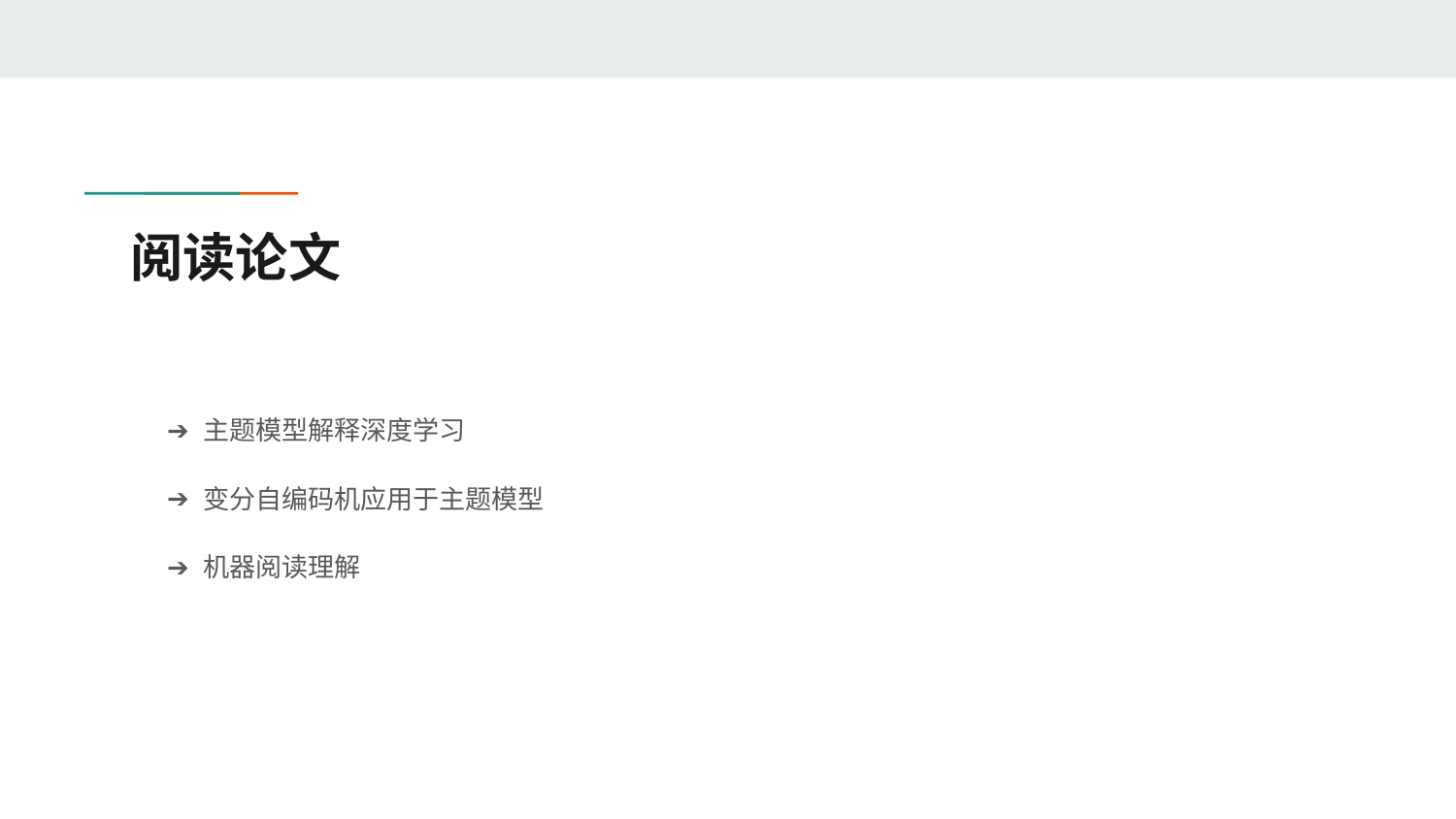

# 阅读论文

主题模型解释深度学习
变分自编码机应用于主题模型
机器阅读理解